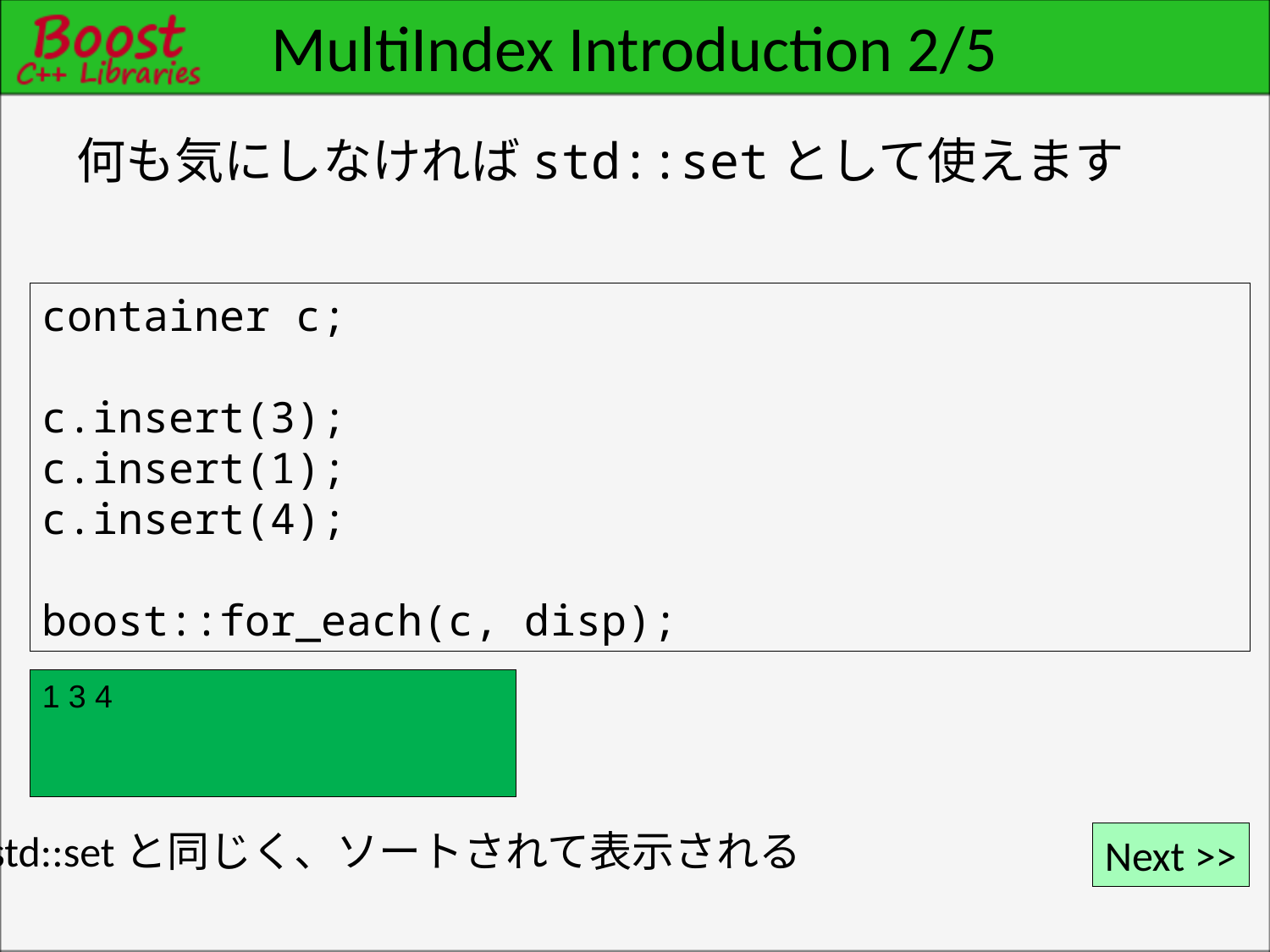

# MultiIndex Introduction 2/5
何も気にしなければstd::setとして使えます
container c;

c.insert(3);
c.insert(1);
c.insert(4);

boost::for_each(c, disp);
1 3 4

std::setと同じく、ソートされて表示される
Next >>